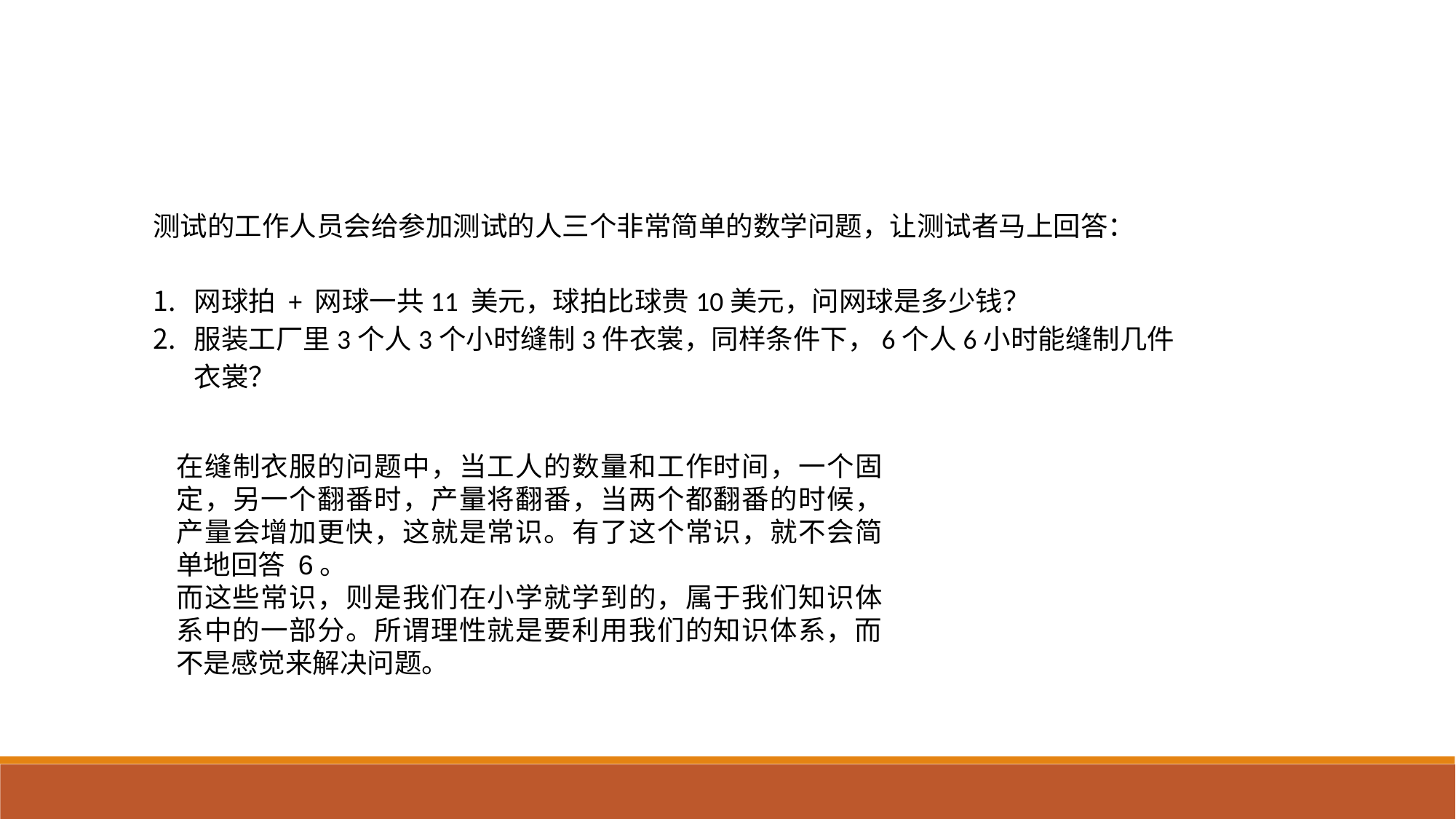

测试的工作人员会给参加测试的人三个非常简单的数学问题，让测试者马上回答：

网球拍 + 网球一共11 美元，球拍比球贵10美元，问网球是多少钱？
服装工厂里3个人3个小时缝制3件衣裳，同样条件下，6个人6小时能缝制几件衣裳？
在缝制衣服的问题中，当工人的数量和工作时间，一个固定，另一个翻番时，产量将翻番，当两个都翻番的时候，产量会增加更快，这就是常识。有了这个常识，就不会简单地回答 6。
而这些常识，则是我们在小学就学到的，属于我们知识体系中的一部分。所谓理性就是要利用我们的知识体系，而不是感觉来解决问题。